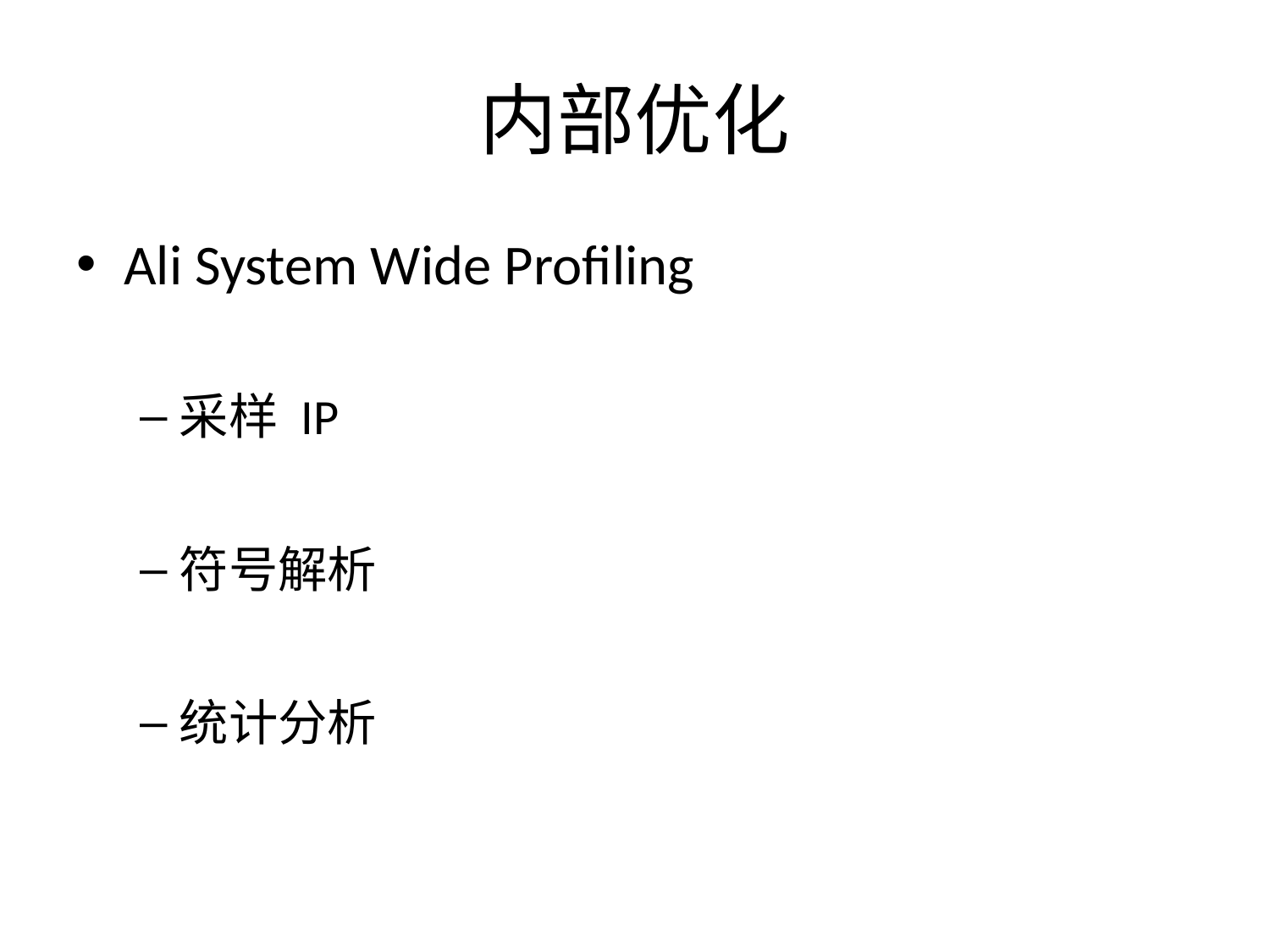

# 内部优化
Ali System Wide Profiling

采样 IP

符号解析

统计分析